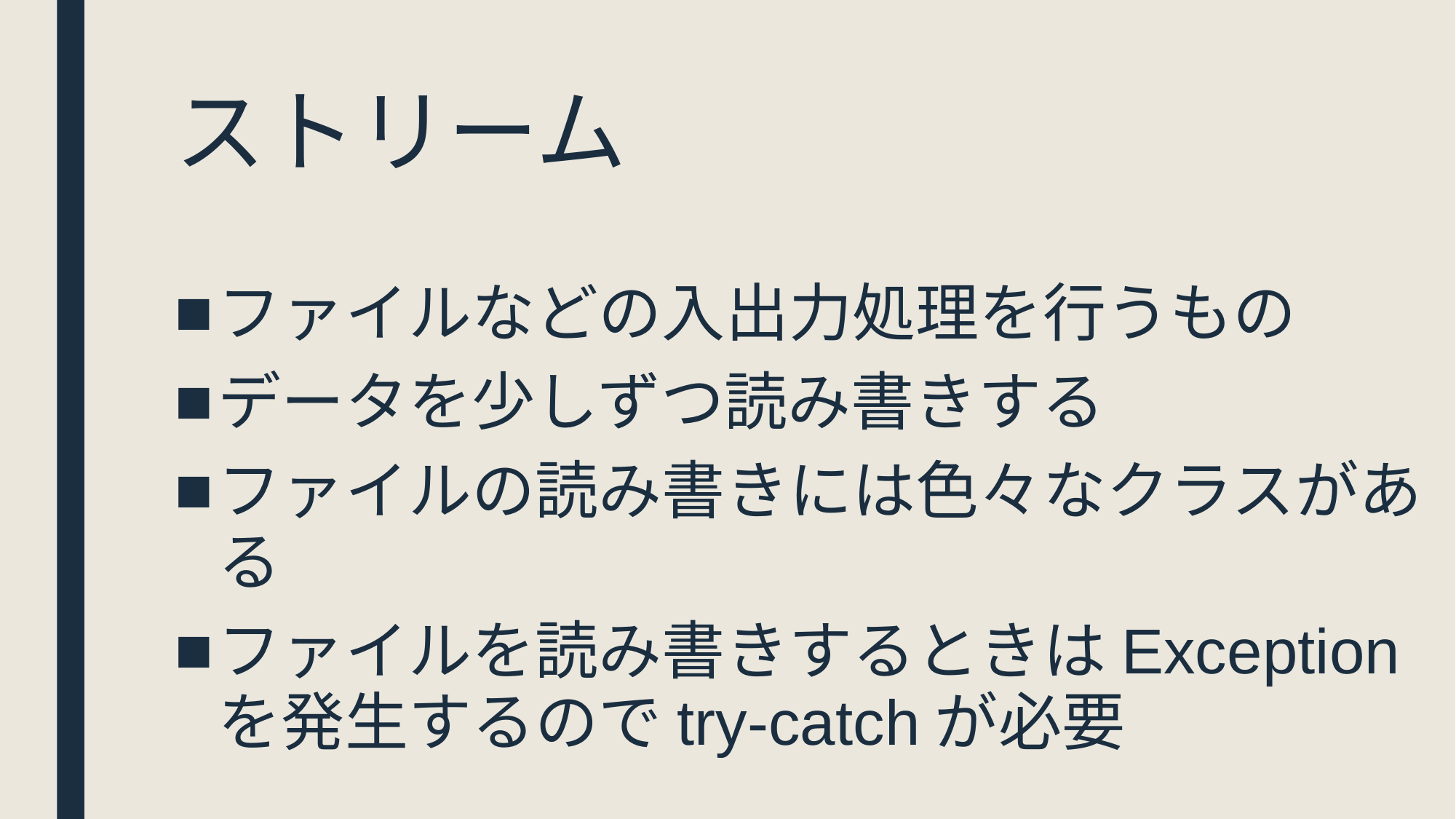

# ストリーム
ファイルなどの入出力処理を行うもの
データを少しずつ読み書きする
ファイルの読み書きには色々なクラスがある
ファイルを読み書きするときはExceptionを発生するのでtry-catchが必要